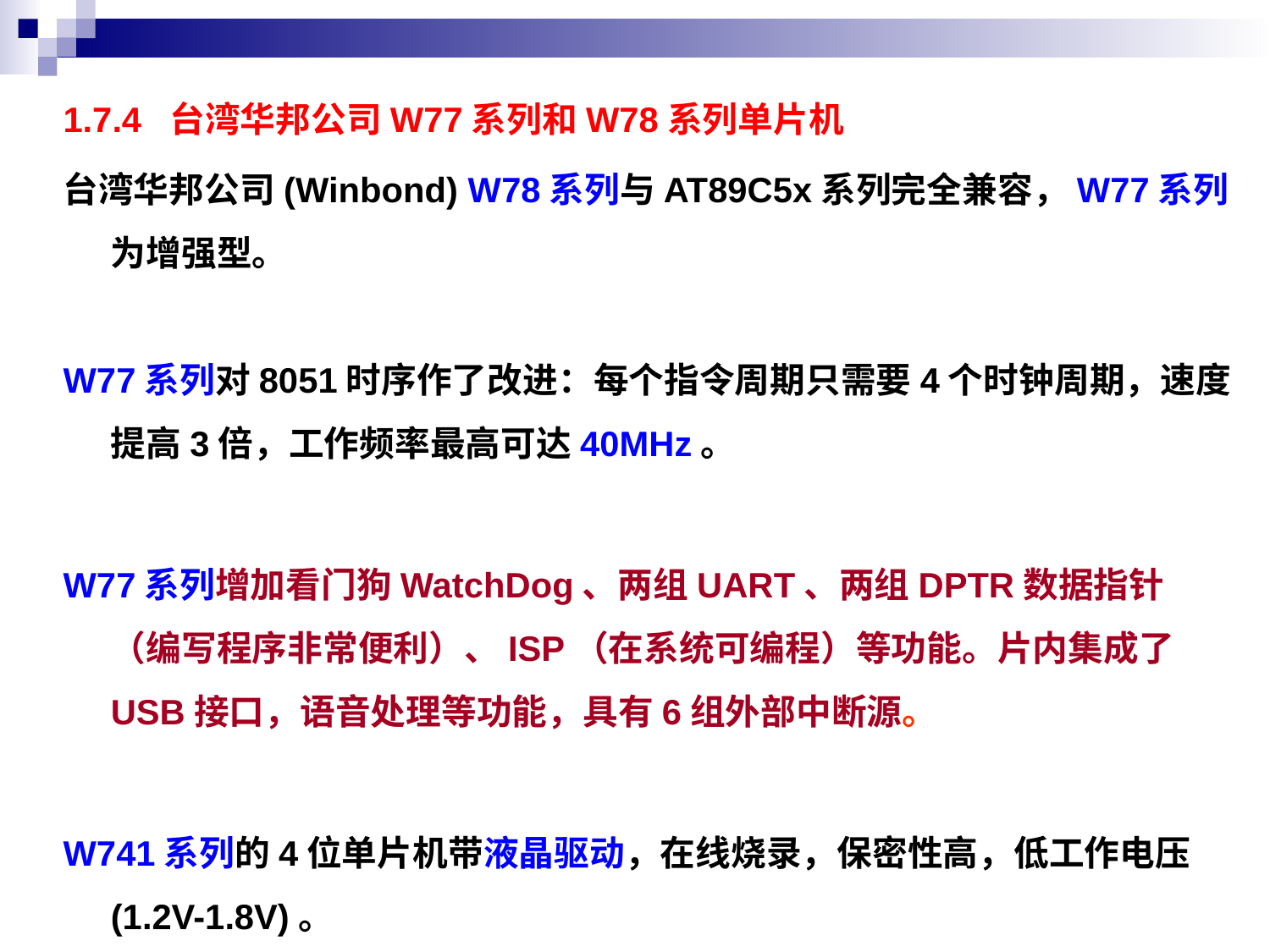

1.7.4  台湾华邦公司W77系列和W78系列单片机
台湾华邦公司(Winbond) W78系列与AT89C5x系列完全兼容，W77系列为增强型。

W77系列对8051时序作了改进：每个指令周期只需要4个时钟周期，速度提高3倍，工作频率最高可达40MHz。

W77系列增加看门狗WatchDog、两组UART、两组DPTR数据指针（编写程序非常便利）、ISP（在系统可编程）等功能。片内集成了USB接口，语音处理等功能，具有6组外部中断源。

W741系列的4位单片机带液晶驱动，在线烧录，保密性高，低工作电压(1.2V-1.8V)。